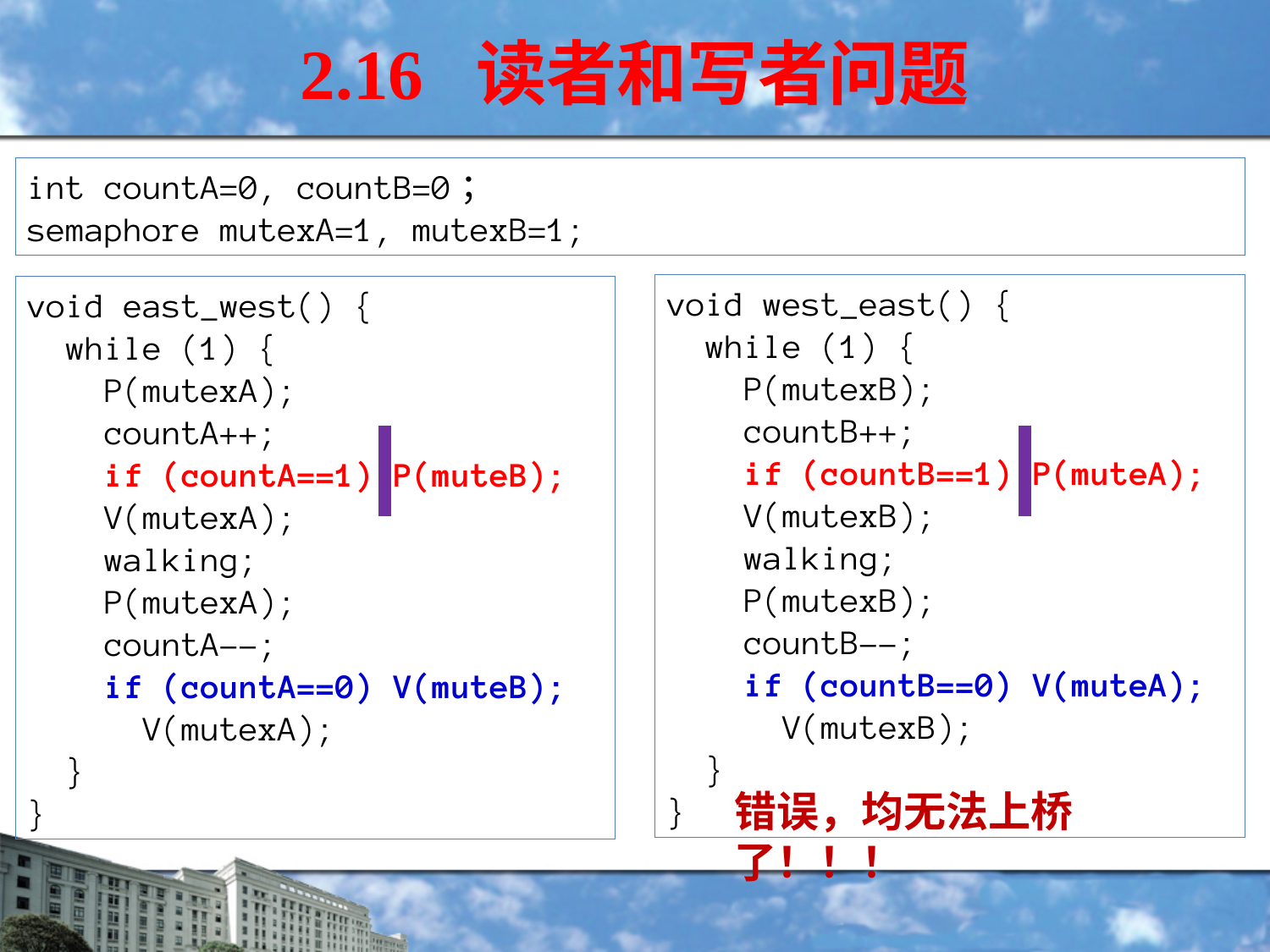

# 2.16  读者和写者问题
int countA=0, countB=0；
semaphore mutexA=1, mutexB=1;
void west_east() {
  while (1) {
    P(mutexB);
    countB++;
    if (countB==1) P(muteA);
    V(mutexB);
    walking;
    P(mutexB);
    countB--;
    if (countB==0) V(muteA);
      V(mutexB);
  }
}
void east_west() {
  while (1) {
    P(mutexA);
    countA++;
    if (countA==1) P(muteB);
    V(mutexA);
    walking;
    P(mutexA);
    countA--;
    if (countA==0) V(muteB);
      V(mutexA);
  }
}
错误，均无法上桥了！！！